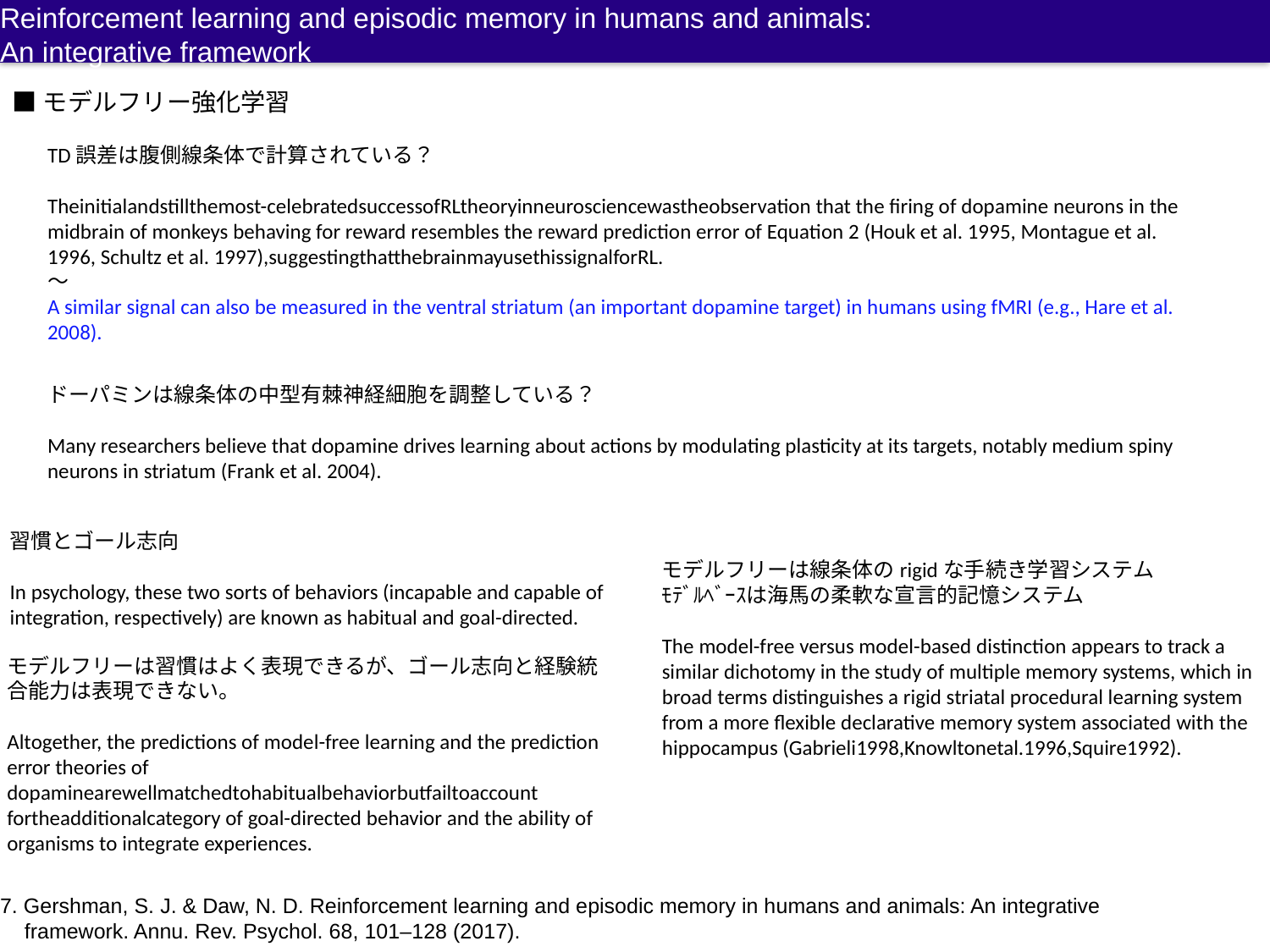

Reinforcement learning and episodic memory in humans and animals:
An integrative framework
■モデルフリー強化学習
TD誤差は腹側線条体で計算されている？

Theinitialandstillthemost-celebratedsuccessofRLtheoryinneurosciencewastheobservation that the ﬁring of dopamine neurons in the midbrain of monkeys behaving for reward resembles the reward prediction error of Equation 2 (Houk et al. 1995, Montague et al. 1996, Schultz et al. 1997),suggestingthatthebrainmayusethissignalforRL.
～
A similar signal can also be measured in the ventral striatum (an important dopamine target) in humans using fMRI (e.g., Hare et al. 2008).
ドーパミンは線条体の中型有棘神経細胞を調整している？

Many researchers believe that dopamine drives learning about actions by modulating plasticity at its targets, notably medium spiny neurons in striatum (Frank et al. 2004).
習慣とゴール志向

In psychology, these two sorts of behaviors (incapable and capable of integration, respectively) are known as habitual and goal-directed.
モデルフリーは線条体のrigidな手続き学習システム
ﾓﾃﾞﾙﾍﾞｰｽは海馬の柔軟な宣言的記憶システム

The model-free versus model-based distinction appears to track a similar dichotomy in the study of multiple memory systems, which in broad terms distinguishes a rigid striatal procedural learning system from a more ﬂexible declarative memory system associated with the hippocampus (Gabrieli1998,Knowltonetal.1996,Squire1992).
モデルフリーは習慣はよく表現できるが、ゴール志向と経験統合能力は表現できない。

Altogether, the predictions of model-free learning and the prediction error theories of dopaminearewellmatchedtohabitualbehaviorbutfailtoaccount fortheadditionalcategory of goal-directed behavior and the ability of organisms to integrate experiences.
7. Gershman, S. J. & Daw, N. D. Reinforcement learning and episodic memory in humans and animals: An integrative framework. Annu. Rev. Psychol. 68, 101–128 (2017).